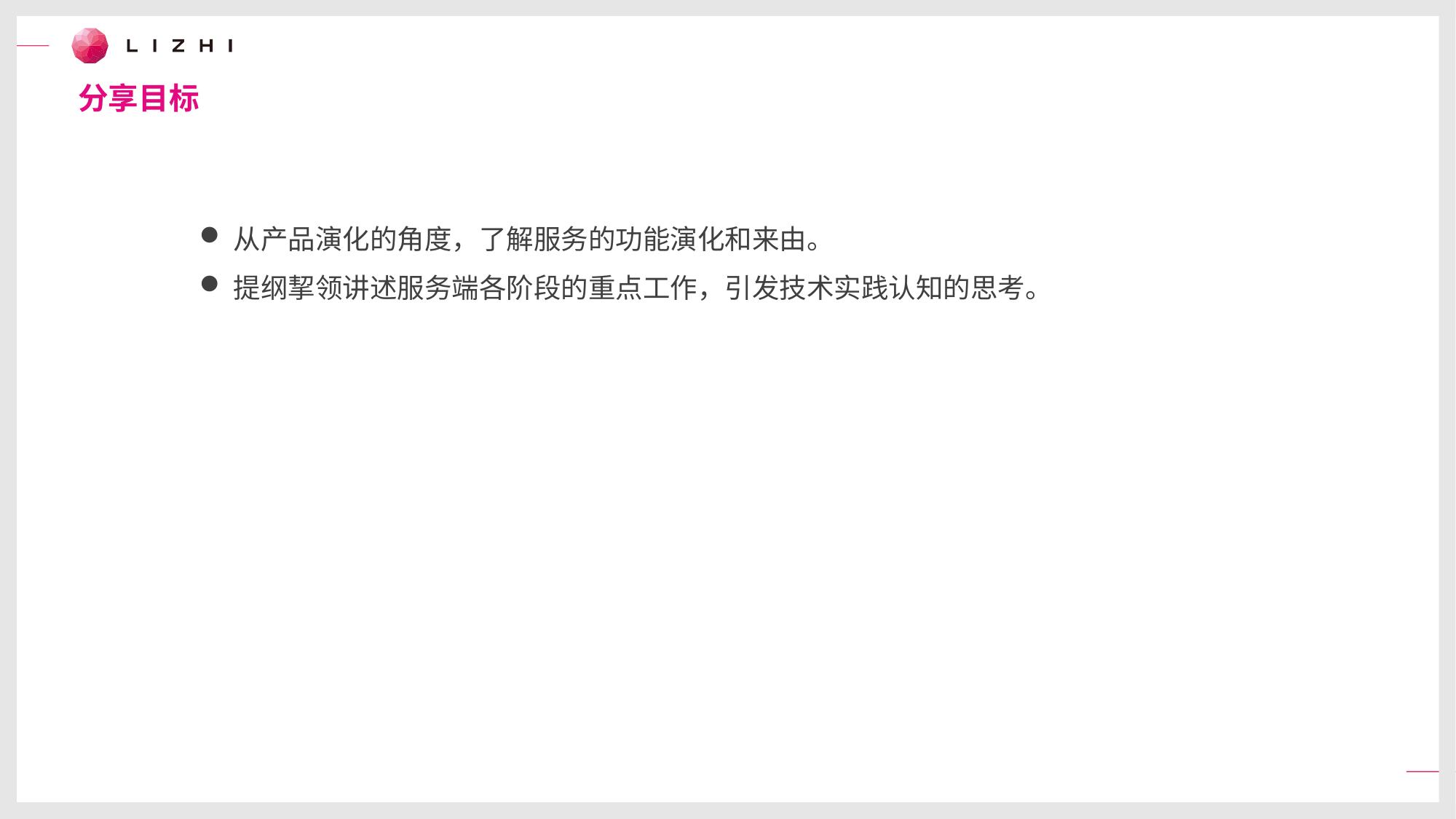

分享目标
从产品演化的角度，了解服务的功能演化和来由。
提纲挈领讲述服务端各阶段的重点工作，引发技术实践认知的思考。